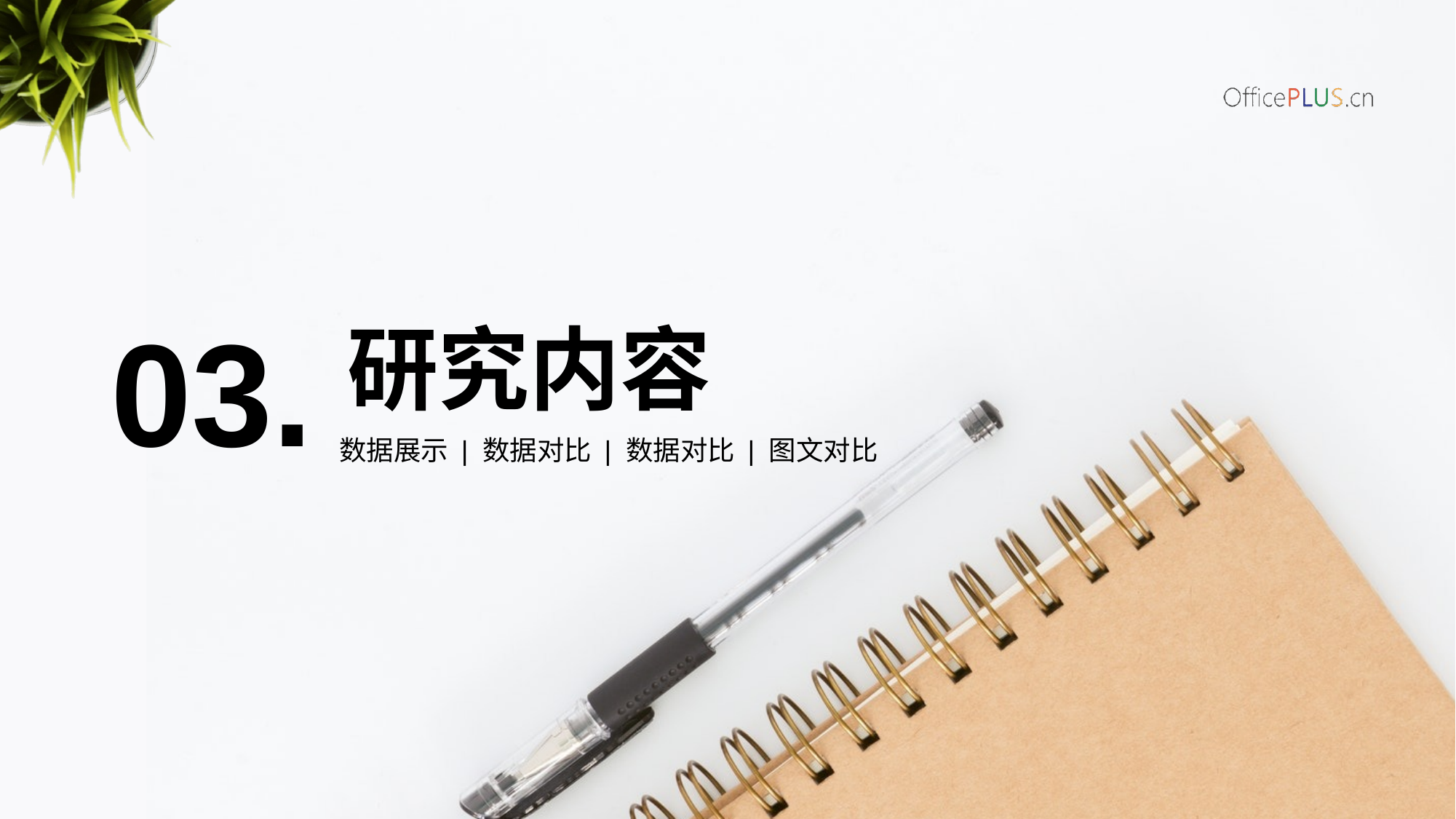

03.
研究内容
数据展示 | 数据对比 | 数据对比 | 图文对比